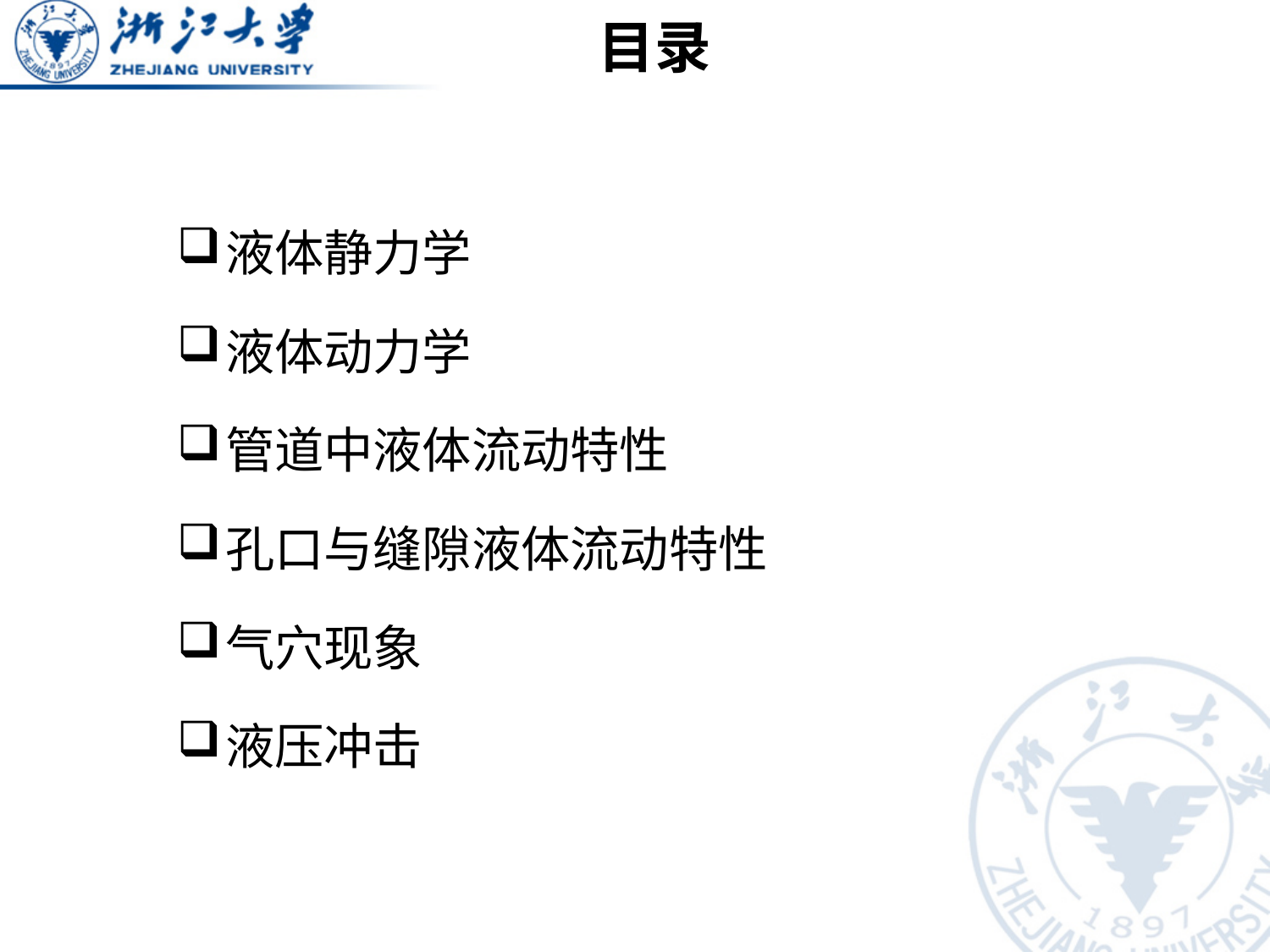

# 目录
液体静力学
液体动力学
管道中液体流动特性
孔口与缝隙液体流动特性
气穴现象
液压冲击